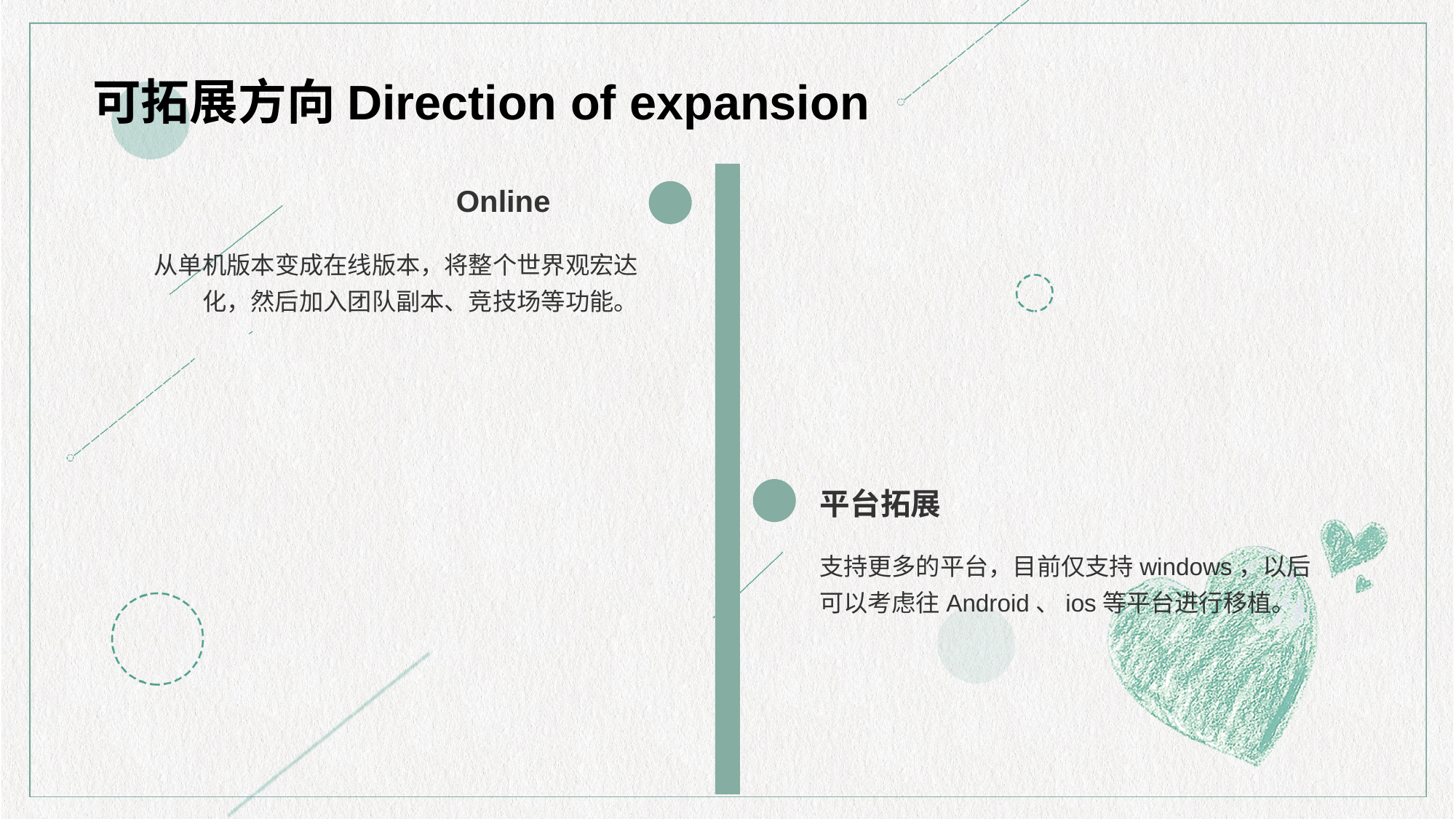

可拓展方向Direction of expansion

从单机版本变成在线版本，将整个世界观宏达化，然后加入团队副本、竞技场等功能。

平台拓展
支持更多的平台，目前仅支持windows，以后可以考虑往Android、ios等平台进行移植。
Online